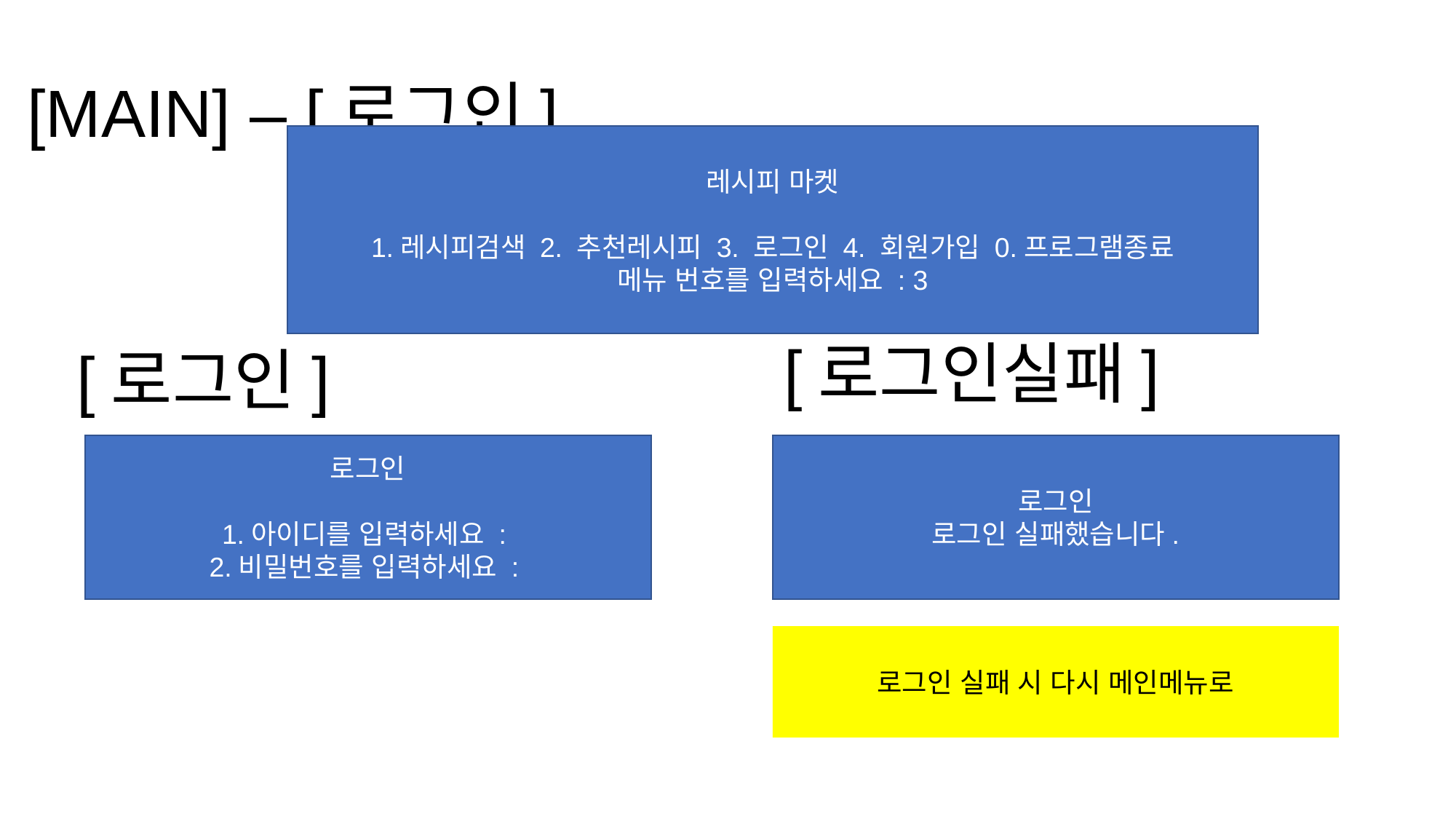

# [MAIN] – [로그인]
레시피 마켓

1.레시피검색 2. 추천레시피 3. 로그인 4. 회원가입 0.프로그램종료
메뉴 번호를 입력하세요 : 3
[로그인실패]
[로그인]
로그인

1.아이디를 입력하세요 :
2.비밀번호를 입력하세요 :
로그인
로그인 실패했습니다.
로그인 실패 시 다시 메인메뉴로